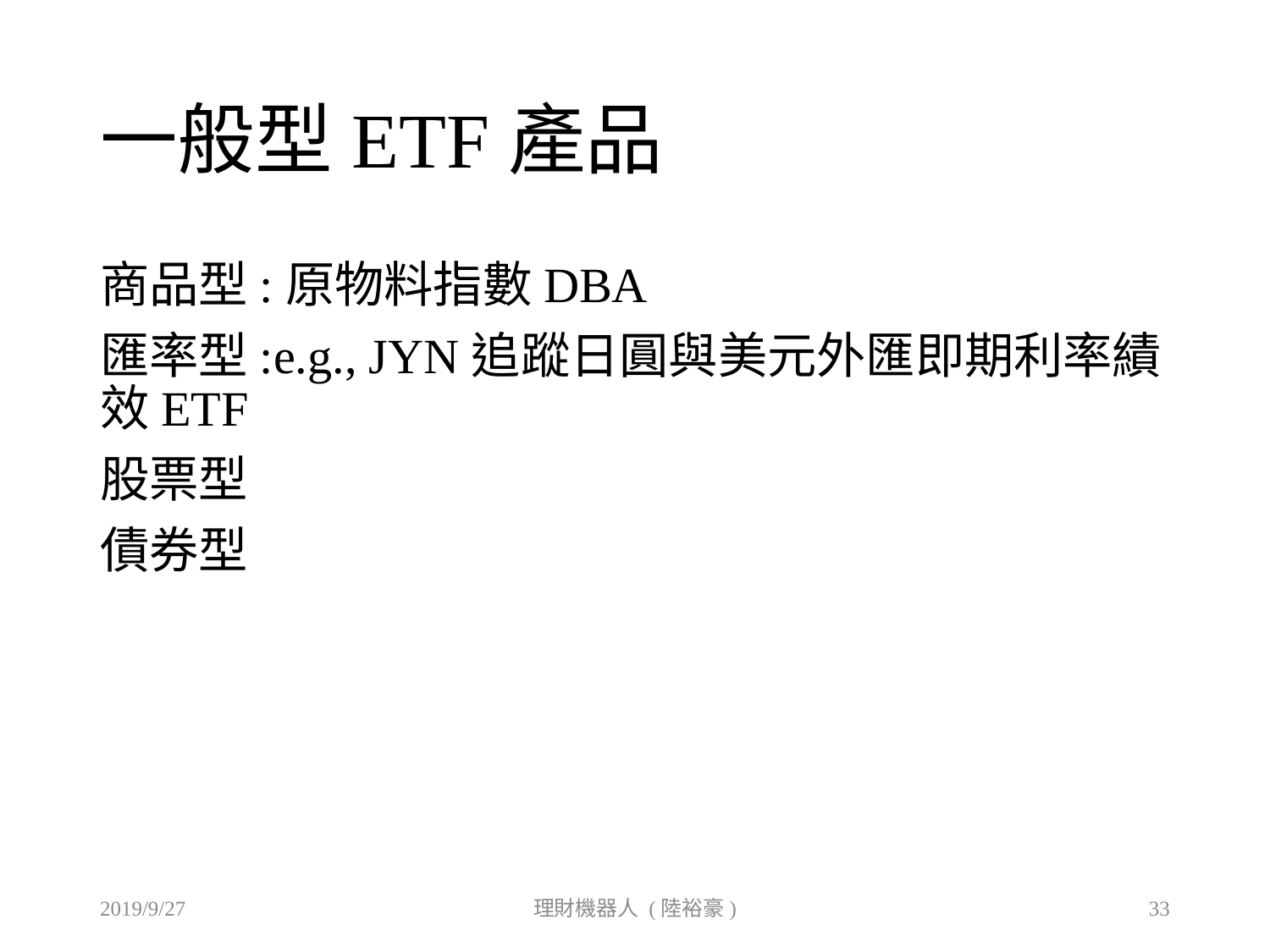

# 一般型ETF產品
商品型:原物料指數DBA
匯率型:e.g., JYN追蹤日圓與美元外匯即期利率績效ETF
股票型
債券型
2019/9/27
理財機器人 (陸裕豪)
33